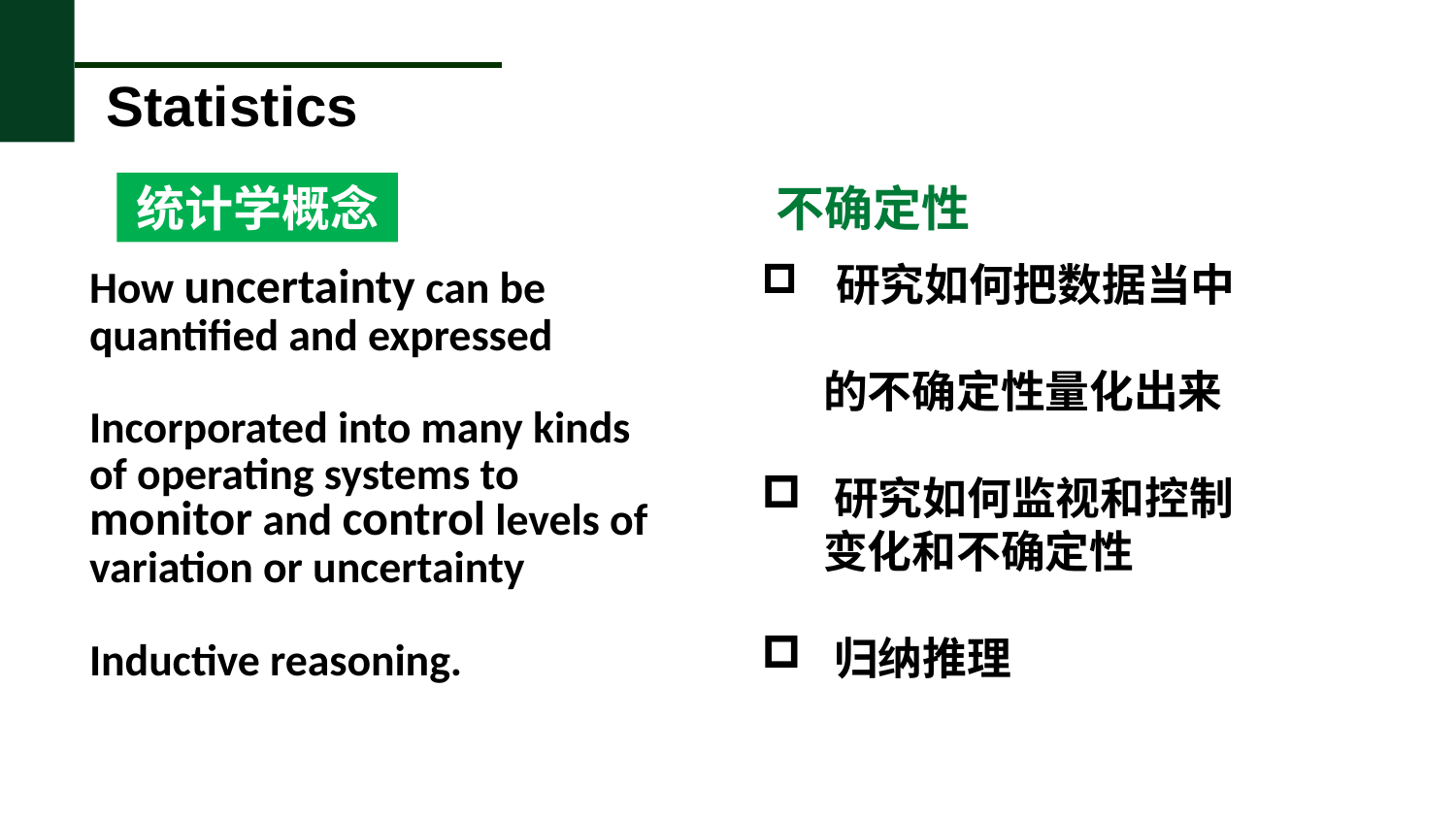

Statistics
不确定性
统计学概念

   研究如何把数据当中
     的不确定性量化出来

  研究如何监视和控制
     变化和不确定性

  归纳推理

How uncertainty can be quantified and expressed

Incorporated into many kinds of operating systems to monitor and control levels of variation or uncertainty

Inductive reasoning.